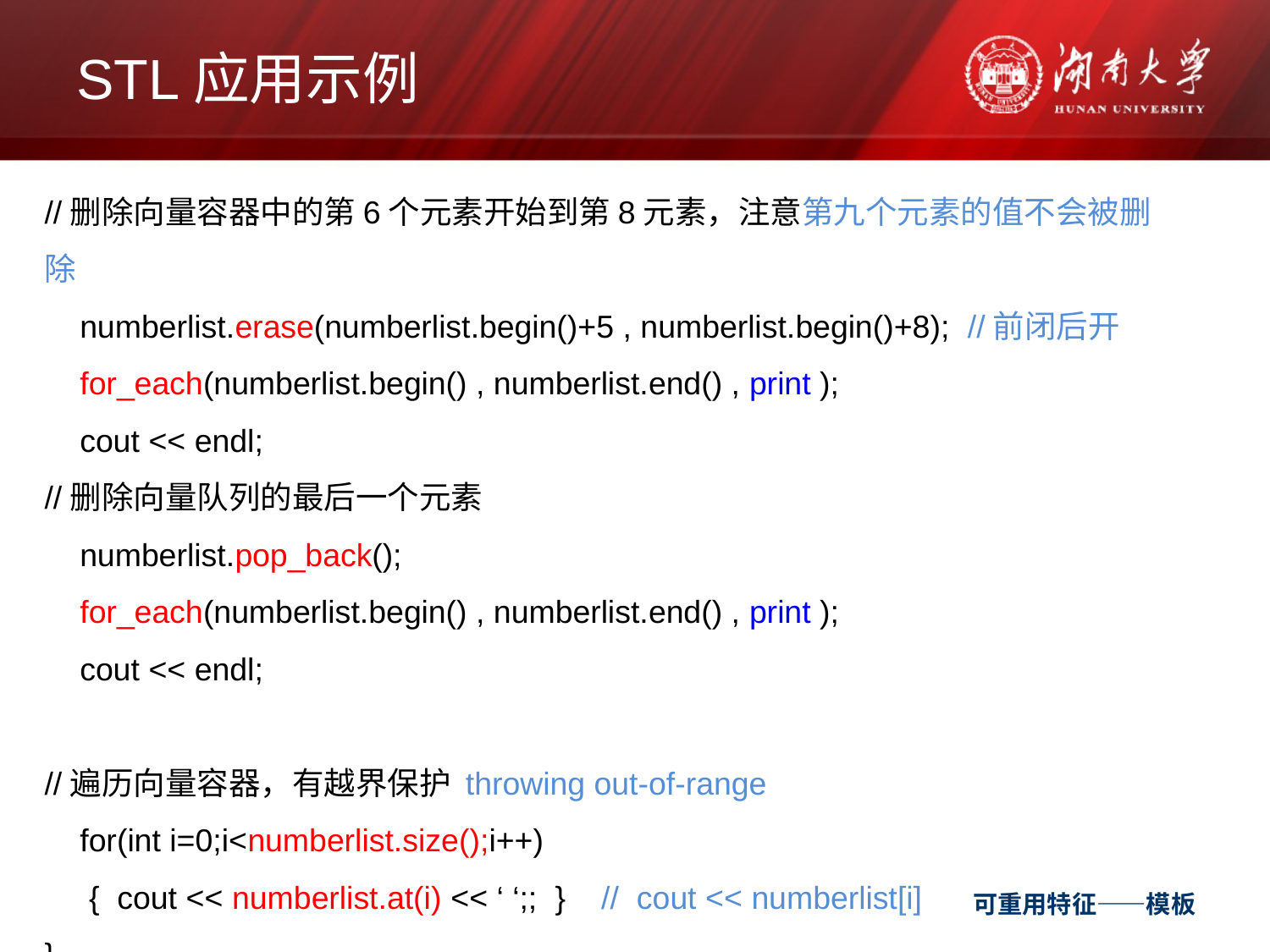

# STL应用示例
//删除向量容器中的第6个元素开始到第8元素，注意第九个元素的值不会被删除
    numberlist.erase(numberlist.begin()+5 , numberlist.begin()+8);  //前闭后开
    for_each(numberlist.begin() , numberlist.end() , print );
    cout << endl;
//删除向量队列的最后一个元素
    numberlist.pop_back();
    for_each(numberlist.begin() , numberlist.end() , print );
    cout << endl;

//遍历向量容器，有越界保护 throwing out-of-range
    for(int i=0;i<numberlist.size();i++)
     {  cout << numberlist.at(i) << ‘ ‘;;  }    //  cout << numberlist[i]
}